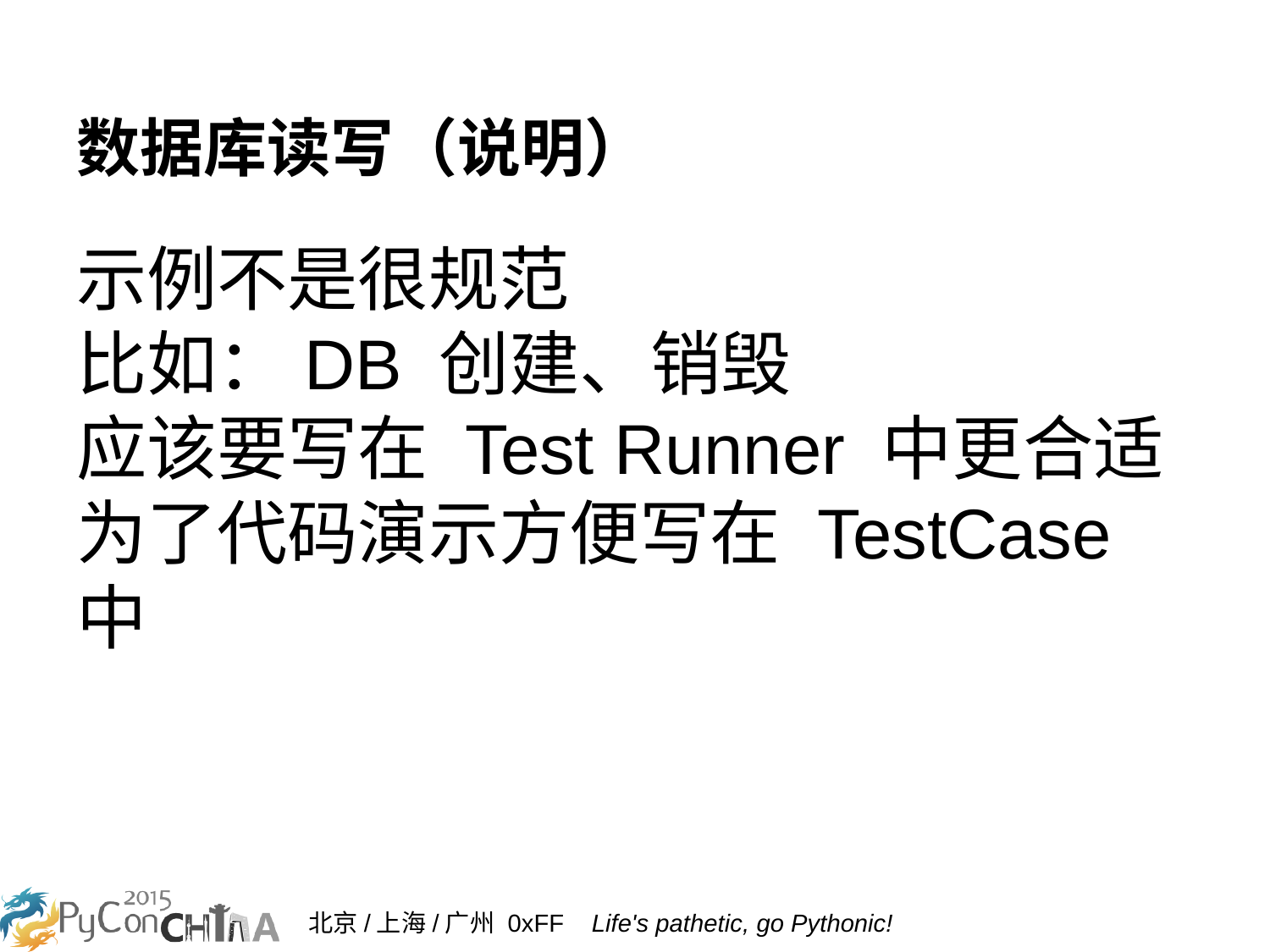

# 数据库读写（说明）
示例不是很规范
比如：DB 创建、销毁
应该要写在 Test Runner 中更合适
为了代码演示方便写在 TestCase 中